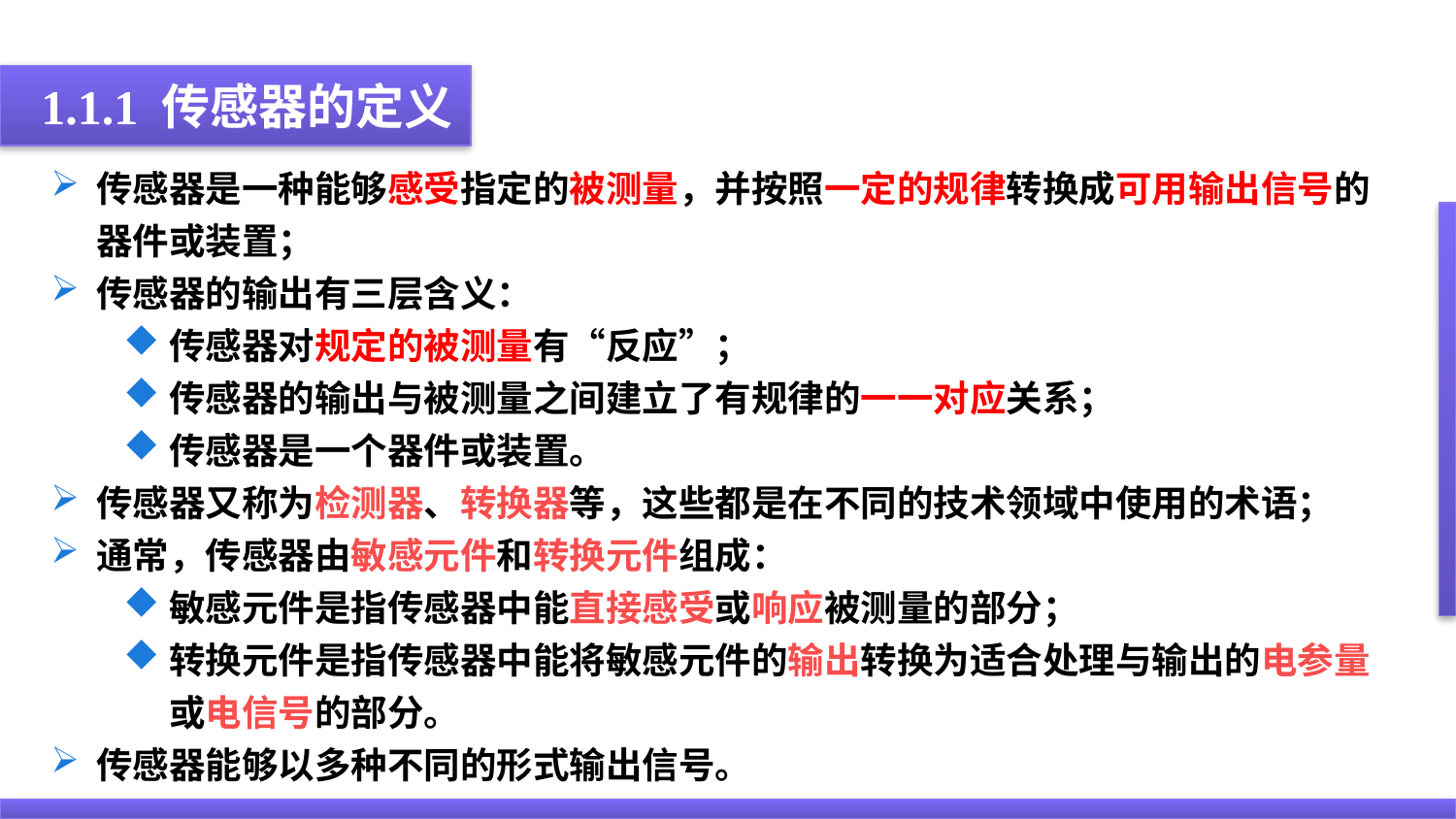

1.1.1 传感器的定义
传感器是一种能够感受指定的被测量，并按照一定的规律转换成可用输出信号的器件或装置；
传感器的输出有三层含义：
传感器对规定的被测量有“反应”；
传感器的输出与被测量之间建立了有规律的一一对应关系；
传感器是一个器件或装置。
传感器又称为检测器、转换器等，这些都是在不同的技术领域中使用的术语；
通常，传感器由敏感元件和转换元件组成：
敏感元件是指传感器中能直接感受或响应被测量的部分；
转换元件是指传感器中能将敏感元件的输出转换为适合处理与输出的电参量或电信号的部分。
传感器能够以多种不同的形式输出信号。